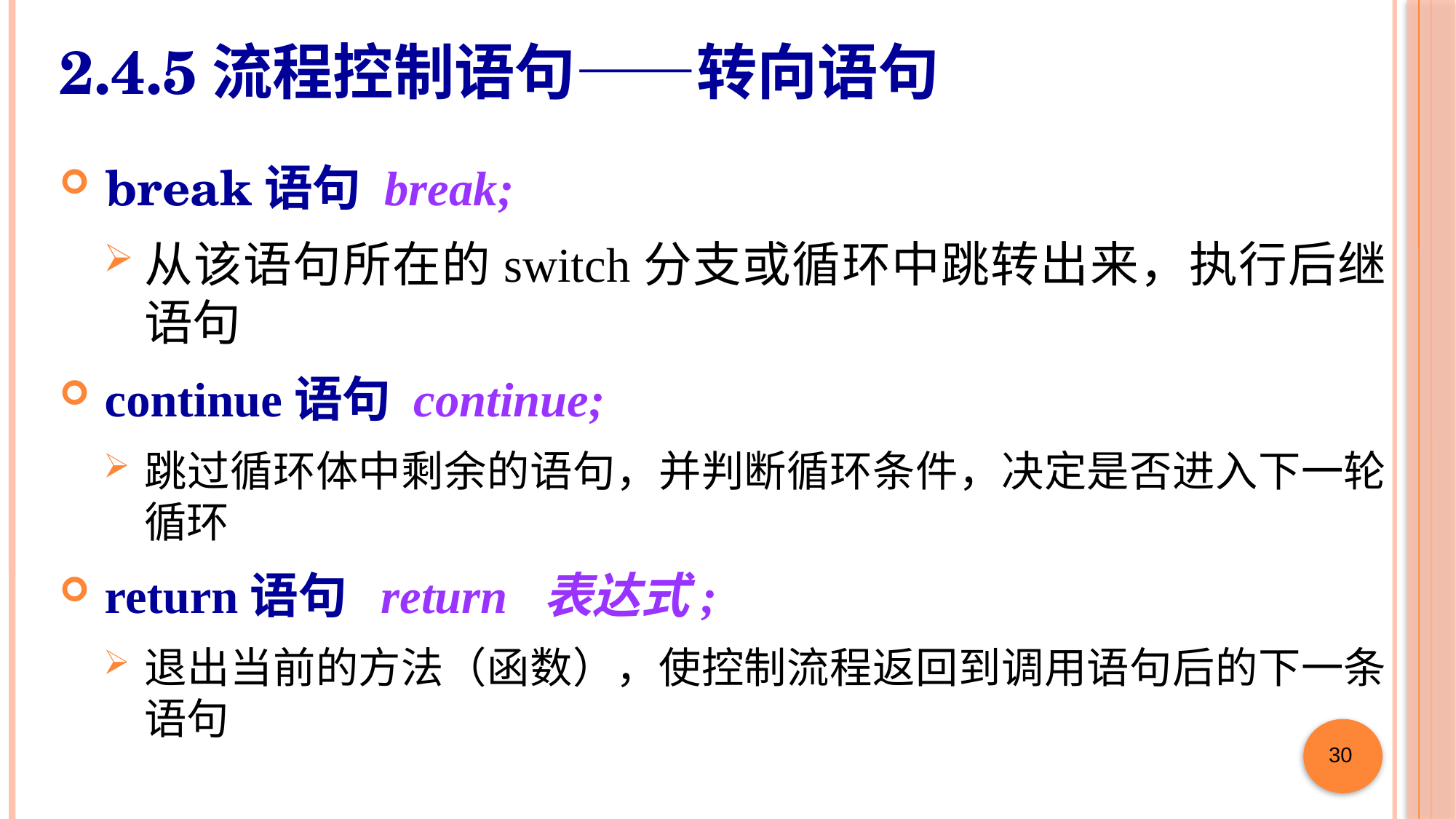

# 2.4.5流程控制语句——转向语句
 break语句 break;
从该语句所在的switch分支或循环中跳转出来，执行后继语句
 continue语句 continue;
跳过循环体中剩余的语句，并判断循环条件，决定是否进入下一轮循环
 return语句  return  表达式;
退出当前的方法（函数），使控制流程返回到调用语句后的下一条语句

30